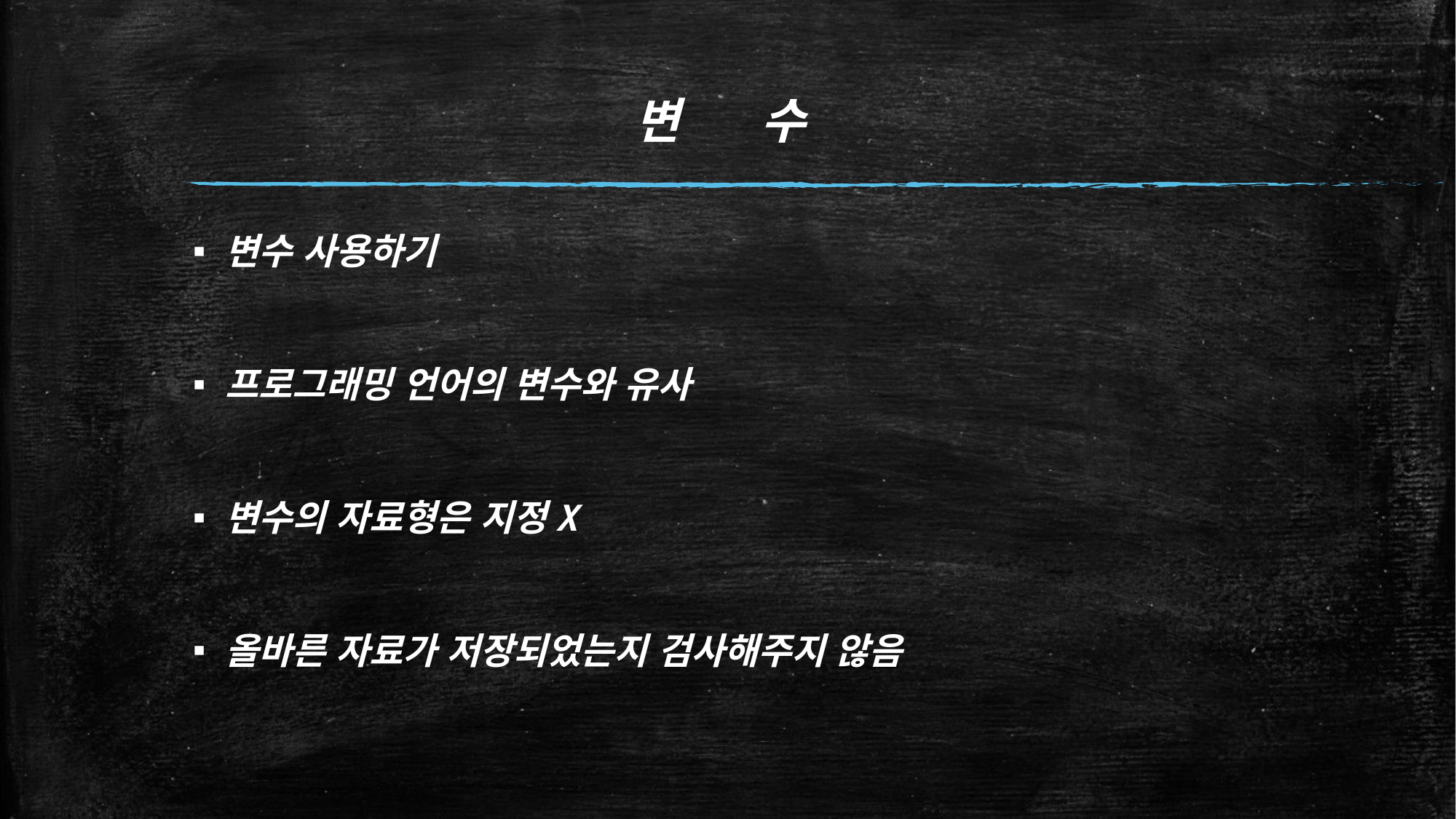

# 변      수
변수 사용하기

프로그래밍 언어의 변수와 유사

변수의 자료형은 지정X

올바른 자료가 저장되었는지 검사해주지 않음